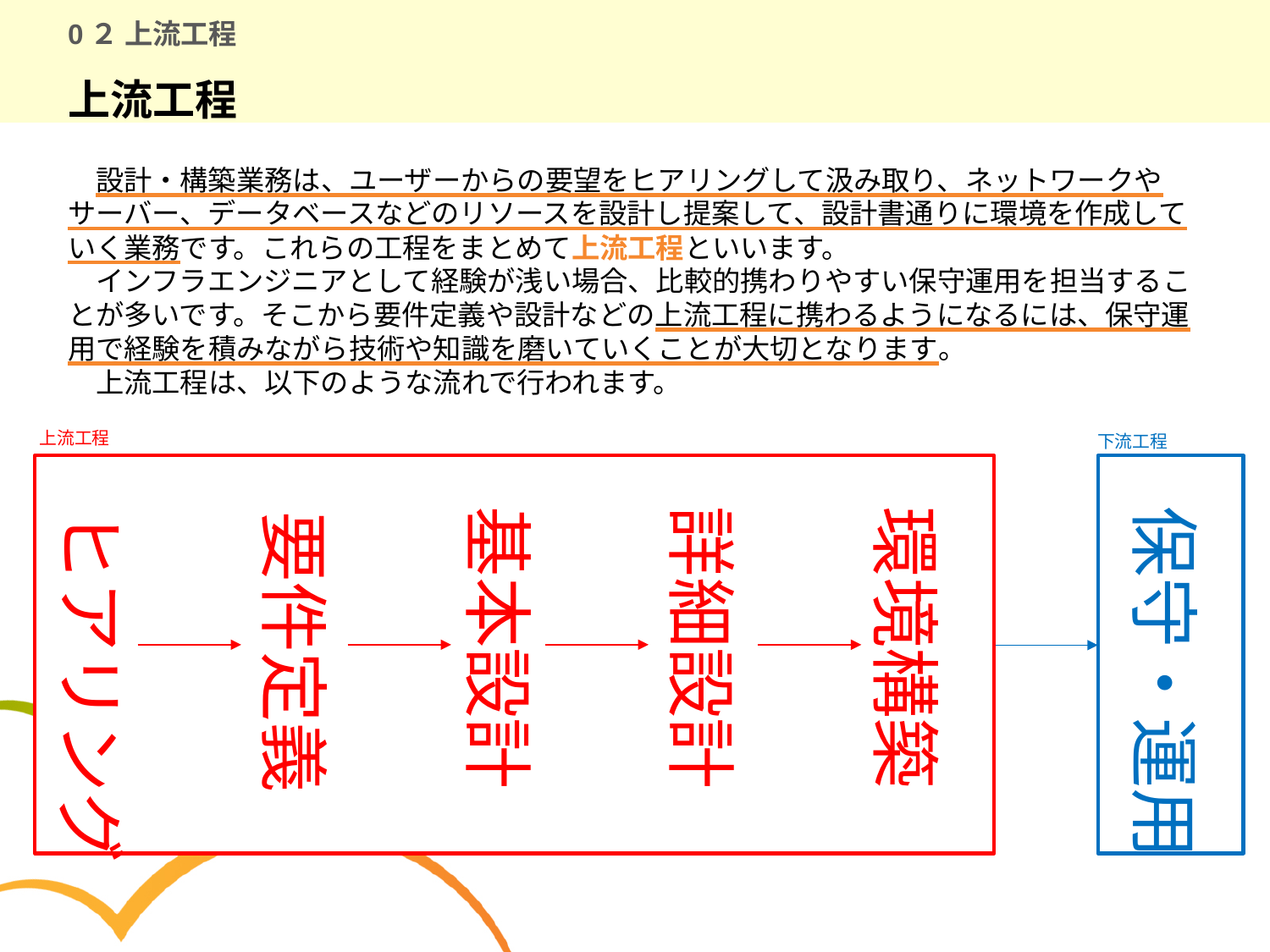

# 0２ 上流工程
上流工程
　設計・構築業務は、ユーザーからの要望をヒアリングして汲み取り、ネットワークやサーバー、データベースなどのリソースを設計し提案して、設計書通りに環境を作成していく業務です。これらの工程をまとめて上流工程といいます。
　インフラエンジニアとして経験が浅い場合、比較的携わりやすい保守運用を担当することが多いです。そこから要件定義や設計などの上流工程に携わるようになるには、保守運用で経験を積みながら技術や知識を磨いていくことが大切となります。
　上流工程は、以下のような流れで行われます。
上流工程
下流工程

基本設計
詳細設計
環境構築
保守・運用
ヒアリング
要件定義